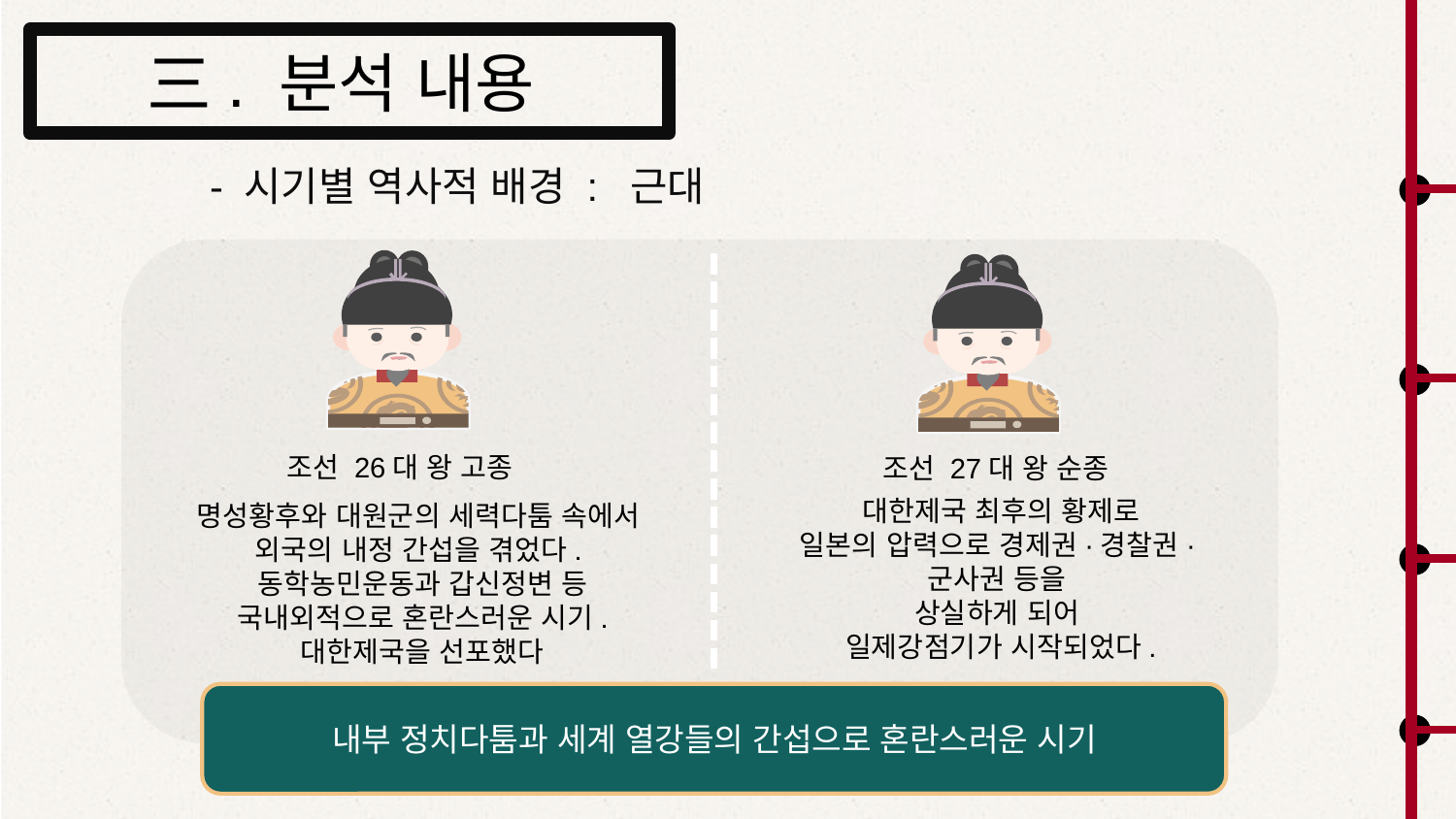

三. 분석 내용
- 시기별 역사적 배경 :  근대

조선 26대 왕 고종
조선 27대 왕 순종
대한제국 최후의 황제로
일본의 압력으로 경제권·경찰권·군사권 등을
상실하게 되어
일제강점기가 시작되었다.
명성황후와 대원군의 세력다툼 속에서
외국의 내정 간섭을 겪었다.
동학농민운동과 갑신정변 등
국내외적으로 혼란스러운 시기.
대한제국을 선포했다

내부 정치다툼과 세계 열강들의 간섭으로 혼란스러운 시기